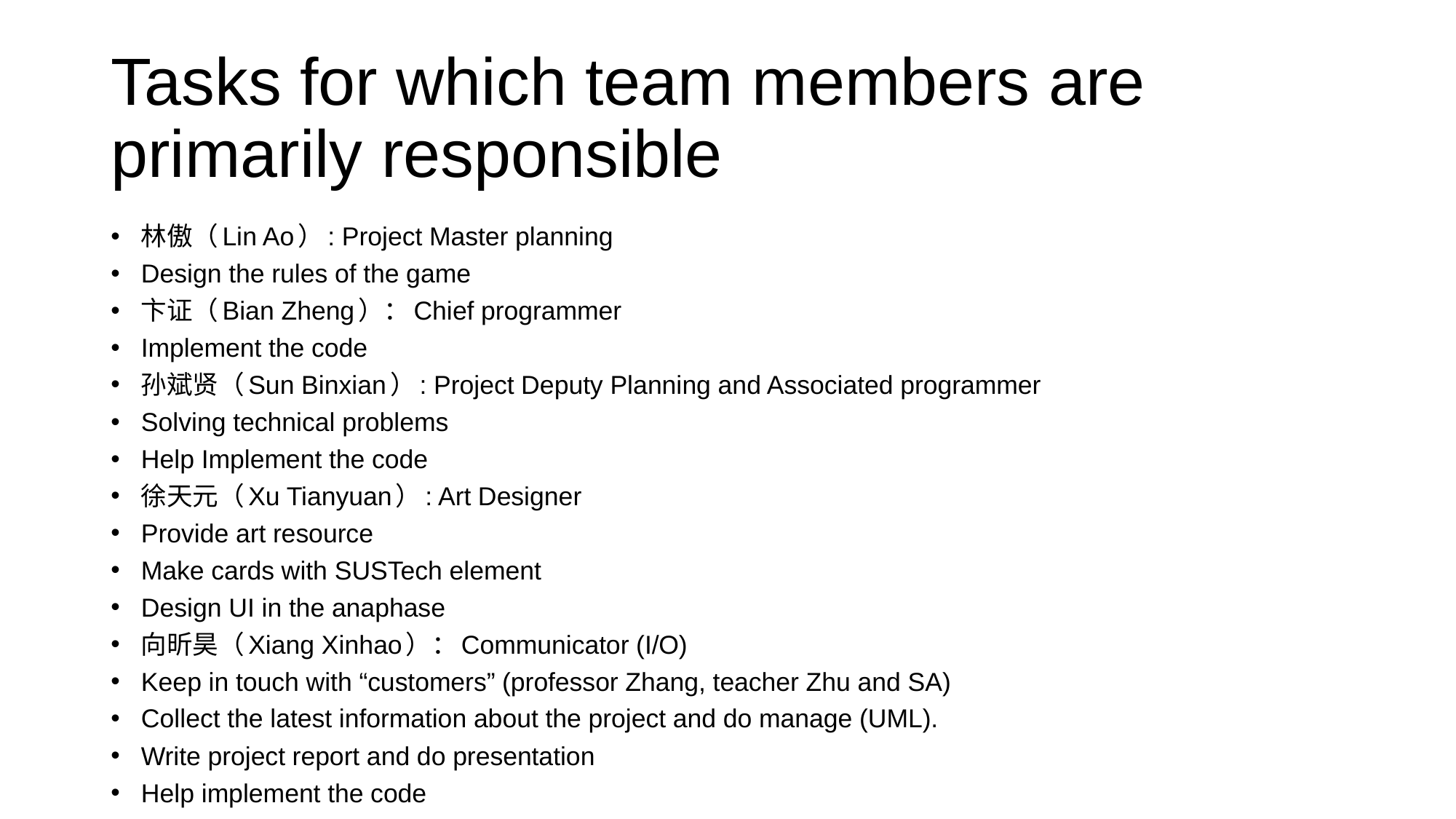

# Tasks for which team members are primarily responsible
林傲（Lin Ao）: Project Master planning
Design the rules of the game
卞证（Bian Zheng）：Chief programmer
Implement the code
孙斌贤（Sun Binxian）: Project Deputy Planning and Associated programmer
Solving technical problems
Help Implement the code
徐天元（Xu Tianyuan）: Art Designer
Provide art resource
Make cards with SUSTech element
Design UI in the anaphase
向昕昊（Xiang Xinhao）：Communicator (I/O)
Keep in touch with “customers” (professor Zhang, teacher Zhu and SA)
Collect the latest information about the project and do manage (UML).
Write project report and do presentation
Help implement the code